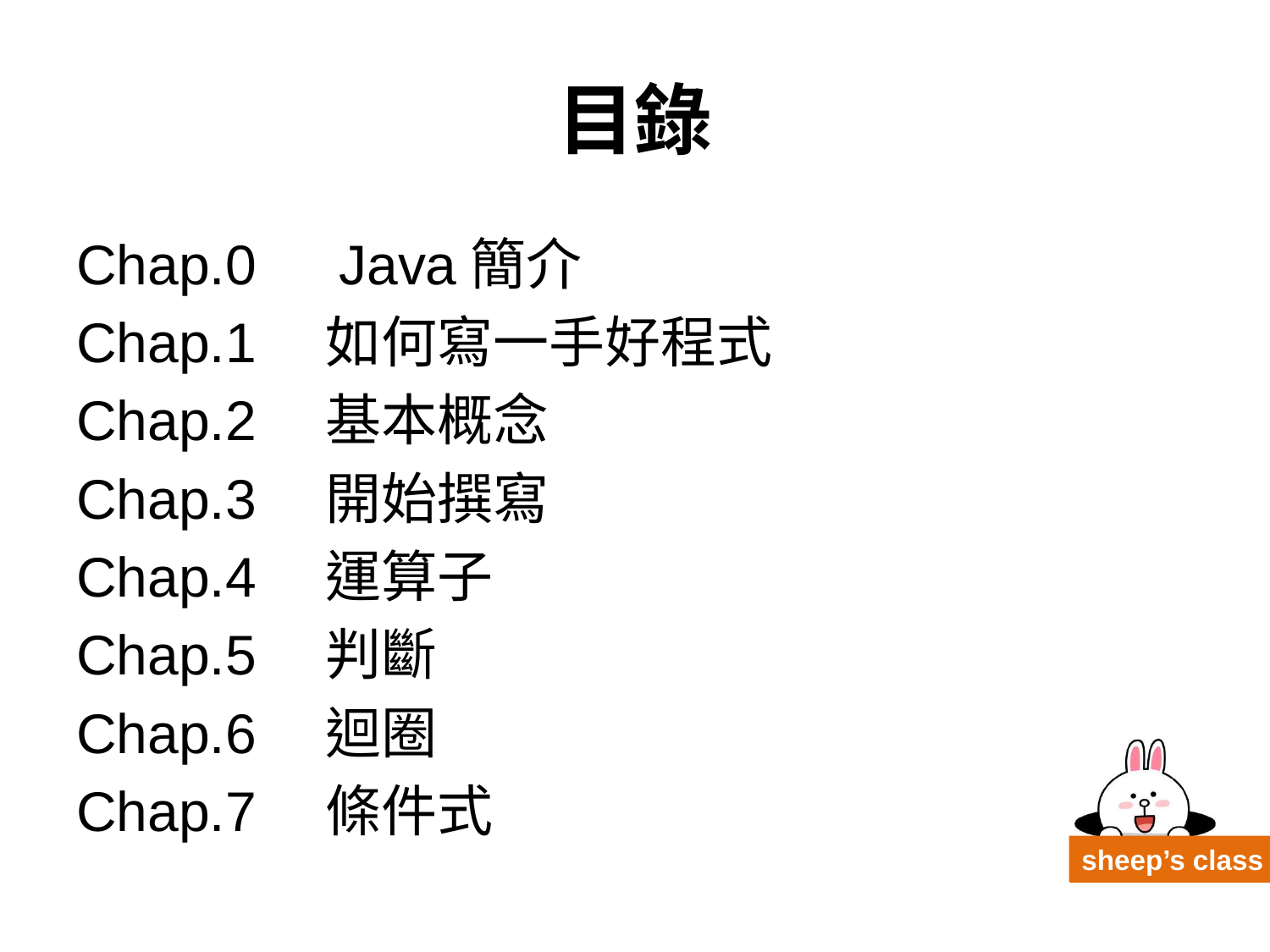

# 目錄
Chap.0　Java簡介
Chap.1　如何寫一手好程式
Chap.2　基本概念
Chap.3　開始撰寫
Chap.4　運算子
Chap.5　判斷
Chap.6　迴圈
Chap.7　條件式